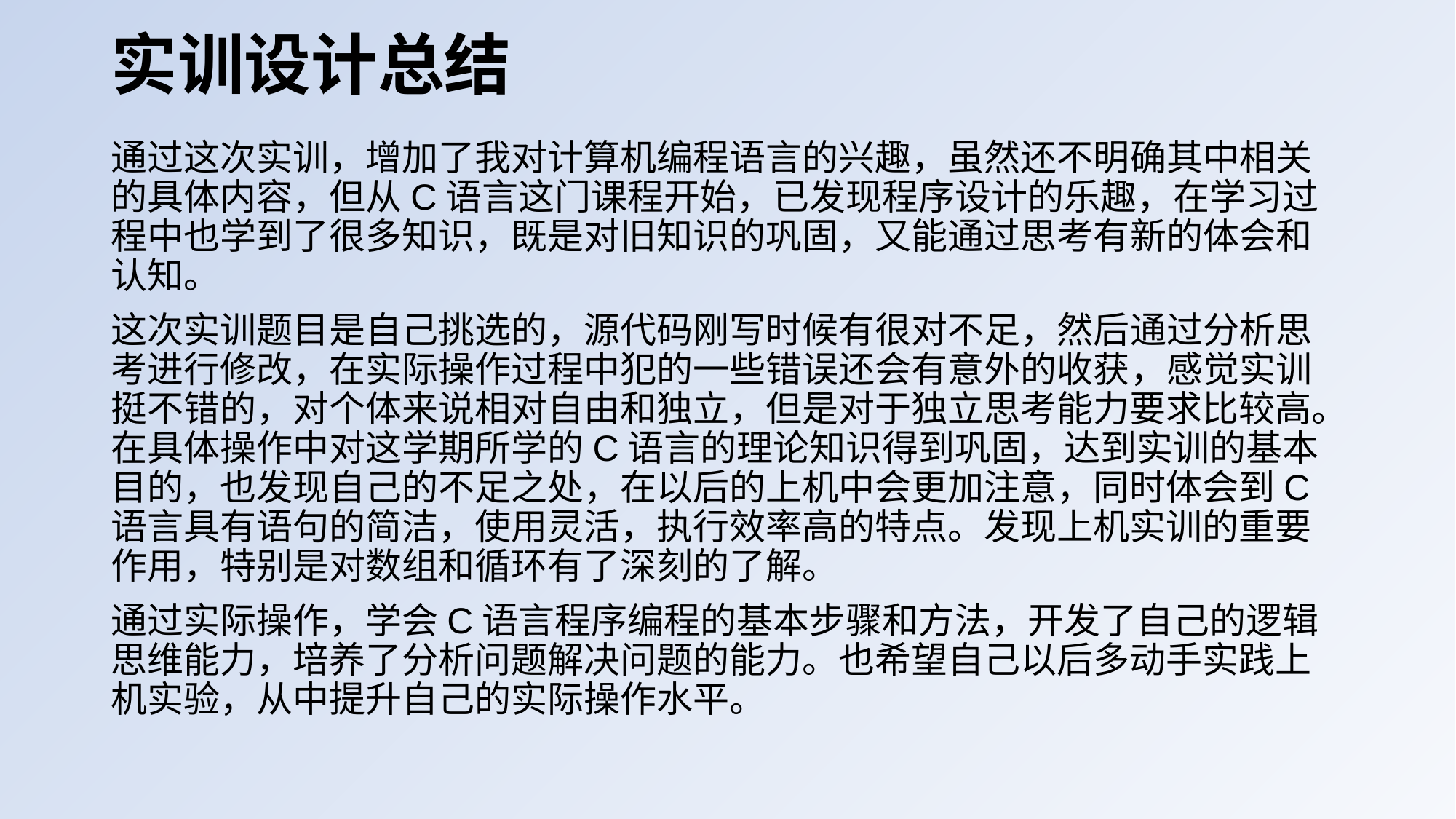

# 实训设计总结
通过这次实训，增加了我对计算机编程语言的兴趣，虽然还不明确其中相关的具体内容，但从C语言这门课程开始，已发现程序设计的乐趣，在学习过程中也学到了很多知识，既是对旧知识的巩固，又能通过思考有新的体会和认知。
这次实训题目是自己挑选的，源代码刚写时候有很对不足，然后通过分析思考进行修改，在实际操作过程中犯的一些错误还会有意外的收获，感觉实训挺不错的，对个体来说相对自由和独立，但是对于独立思考能力要求比较高。在具体操作中对这学期所学的C语言的理论知识得到巩固，达到实训的基本目的，也发现自己的不足之处，在以后的上机中会更加注意，同时体会到C语言具有语句的简洁，使用灵活，执行效率高的特点。发现上机实训的重要作用，特别是对数组和循环有了深刻的了解。
通过实际操作，学会C语言程序编程的基本步骤和方法，开发了自己的逻辑思维能力，培养了分析问题解决问题的能力。也希望自己以后多动手实践上机实验，从中提升自己的实际操作水平。